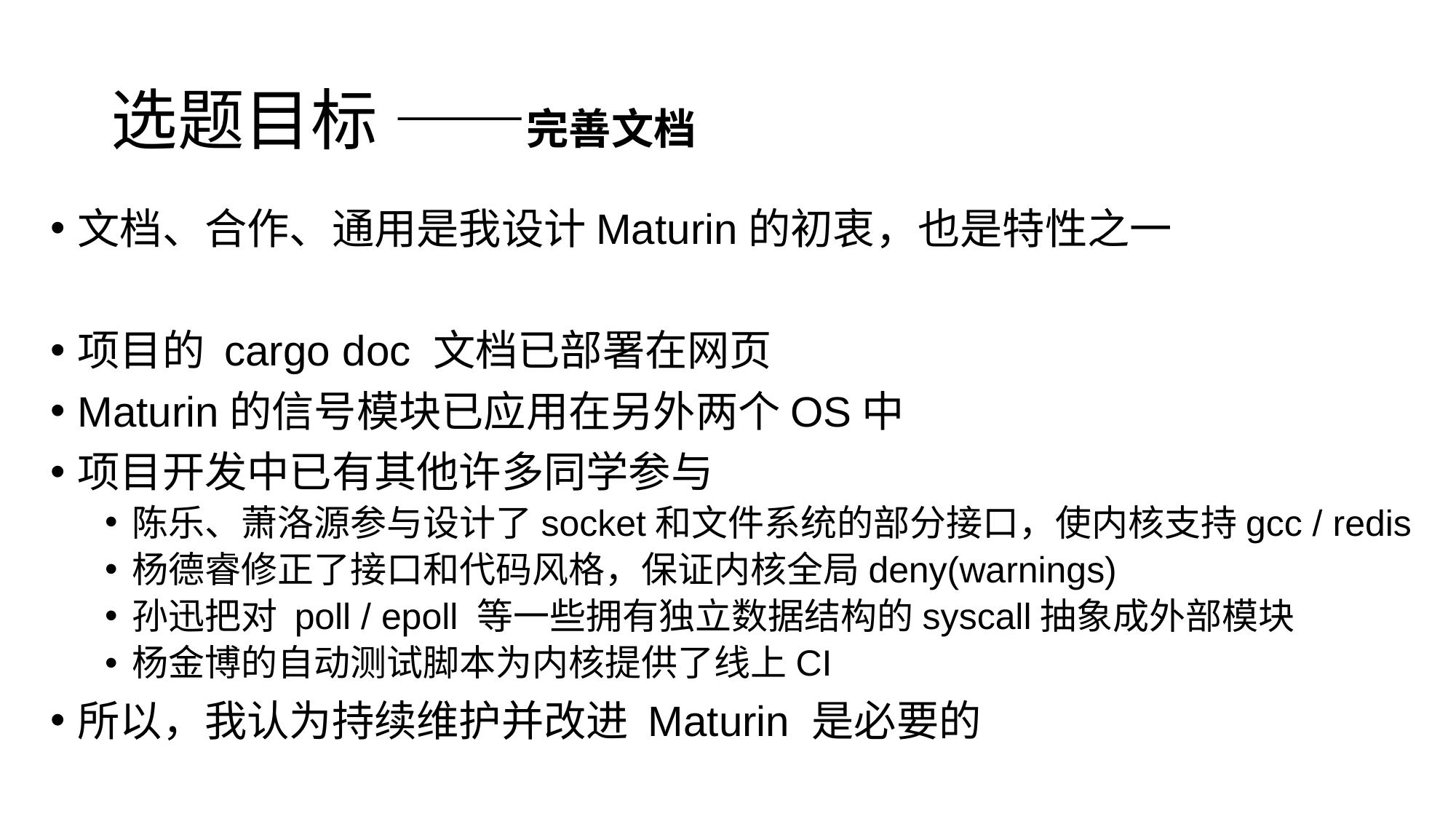

# 选题目标 ——完善文档
文档、合作、通用是我设计Maturin的初衷，也是特性之一

项目的 cargo doc 文档已部署在网页
Maturin的信号模块已应用在另外两个OS中
项目开发中已有其他许多同学参与
陈乐、萧洛源参与设计了socket和文件系统的部分接口，使内核支持gcc / redis
杨德睿修正了接口和代码风格，保证内核全局deny(warnings)
孙迅把对 poll / epoll 等一些拥有独立数据结构的syscall抽象成外部模块
杨金博的自动测试脚本为内核提供了线上CI
所以，我认为持续维护并改进 Maturin 是必要的